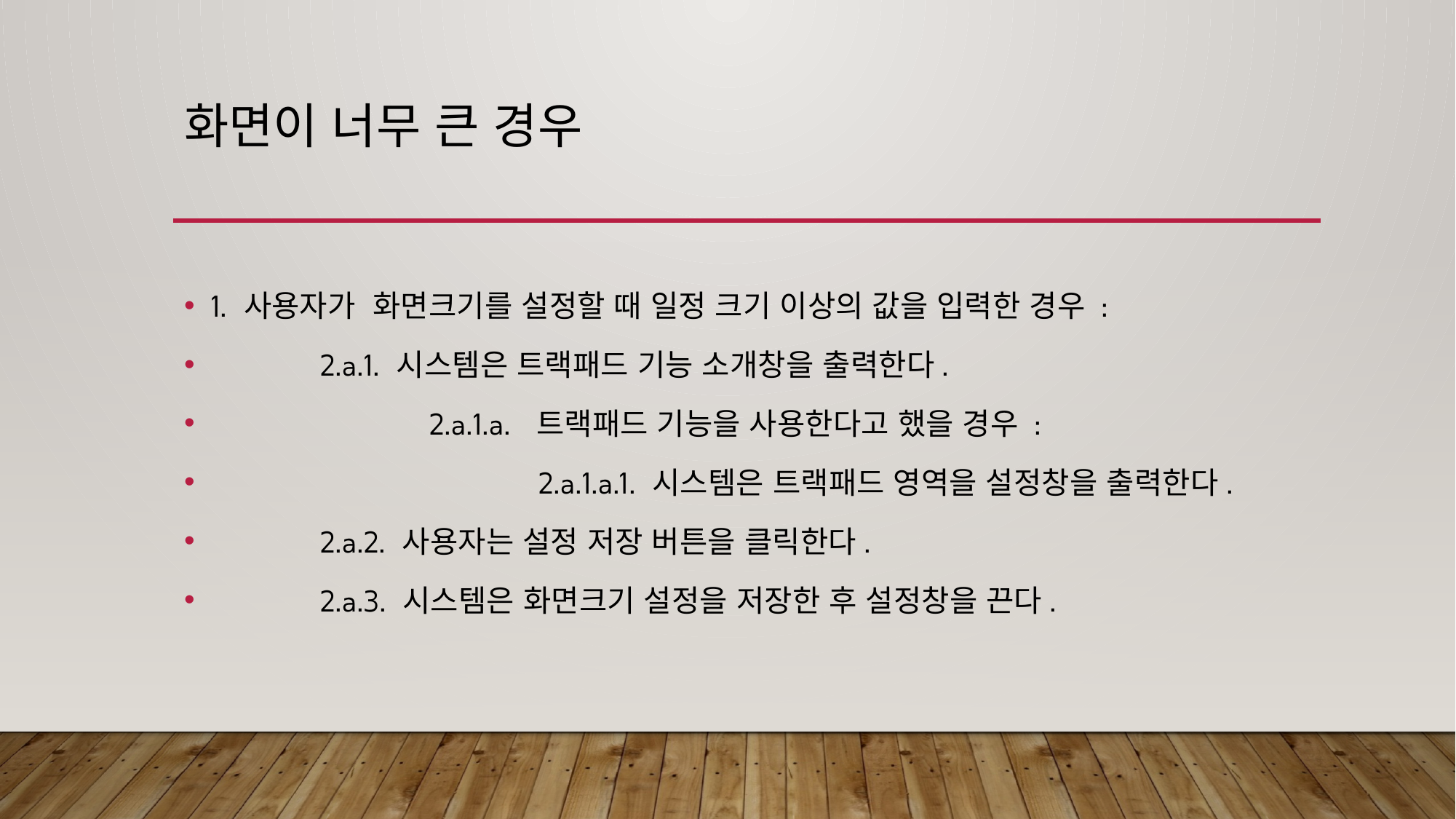

# 화면이 너무 큰 경우
1. 사용자가  화면크기를 설정할 때 일정 크기 이상의 값을 입력한 경우 :
	2.a.1. 시스템은 트랙패드 기능 소개창을 출력한다.
		2.a.1.a.  트랙패드 기능을 사용한다고 했을 경우 :
			2.a.1.a.1. 시스템은 트랙패드 영역을 설정창을 출력한다.
	2.a.2. 사용자는 설정 저장 버튼을 클릭한다.
	2.a.3. 시스템은 화면크기 설정을 저장한 후 설정창을 끈다.